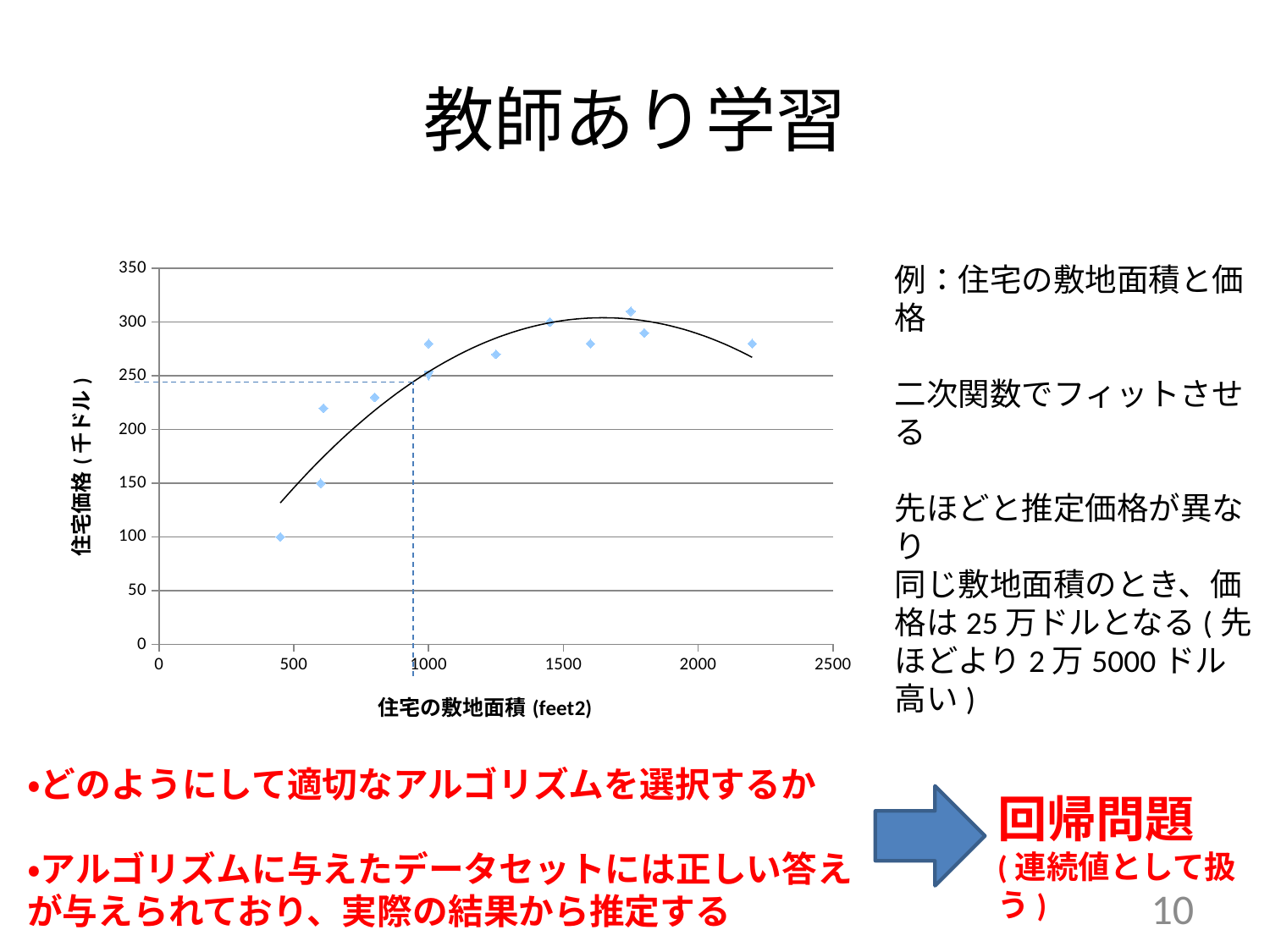

# 教師あり学習

### Chart

| Category |  |  |
|---|---|---|
例：住宅の敷地面積と価格

二次関数でフィットさせる

先ほどと推定価格が異なり
同じ敷地面積のとき、価格は25万ドルとなる(先ほどより2万5000ドル高い)
・どのようにして適切なアルゴリズムを選択するか

・アルゴリズムに与えたデータセットには正しい答えが与えられており、実際の結果から推定する
回帰問題
(連続値として扱う)

10